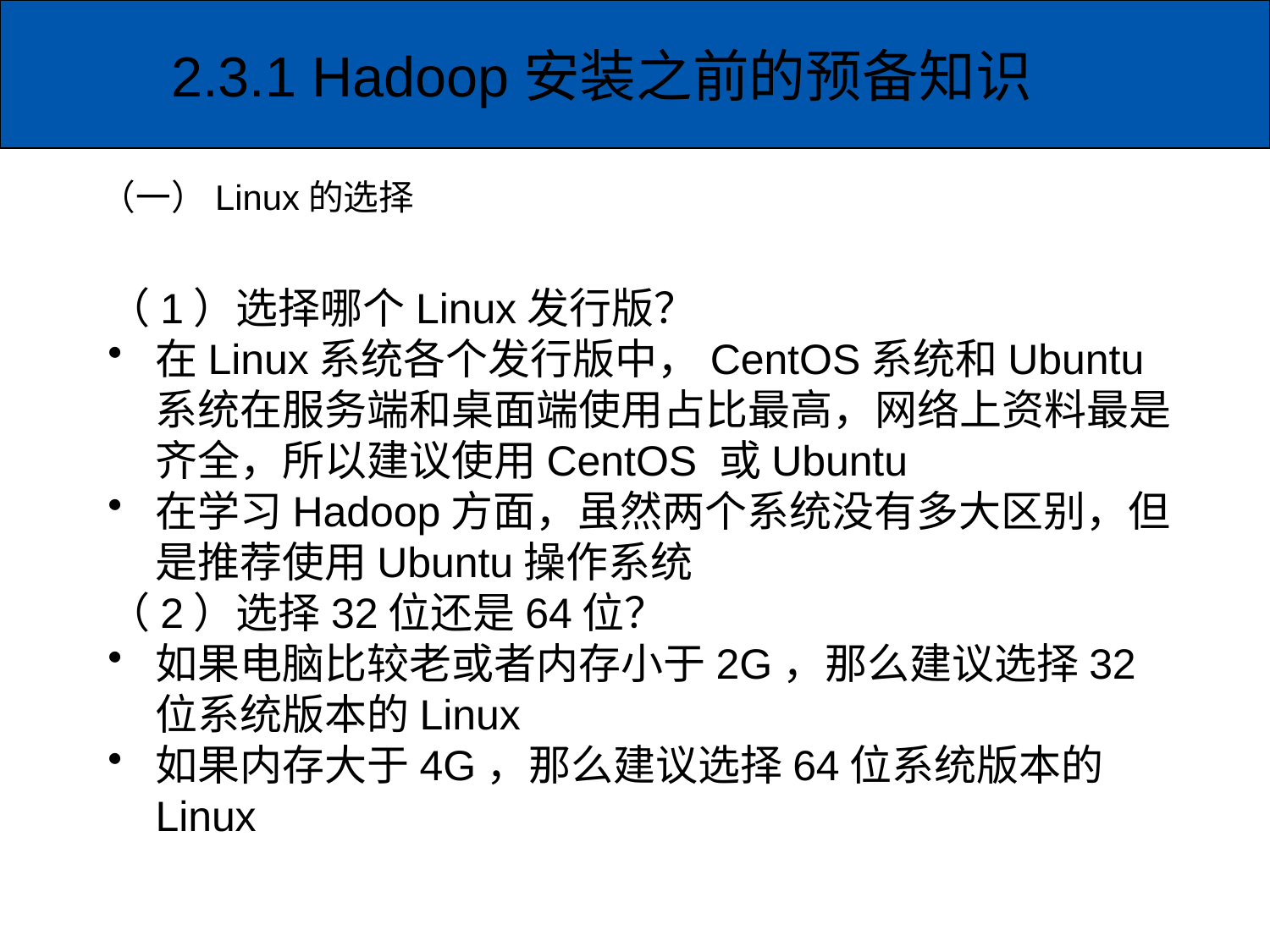

2.3.1 Hadoop安装之前的预备知识
（一）Linux的选择

（1）选择哪个Linux发行版？
在Linux系统各个发行版中，CentOS系统和Ubuntu系统在服务端和桌面端使用占比最高，网络上资料最是齐全，所以建议使用CentOS 或Ubuntu
在学习Hadoop方面，虽然两个系统没有多大区别，但是推荐使用Ubuntu操作系统
（2）选择32位还是64位？
如果电脑比较老或者内存小于2G，那么建议选择32位系统版本的Linux
如果内存大于4G，那么建议选择64位系统版本的Linux